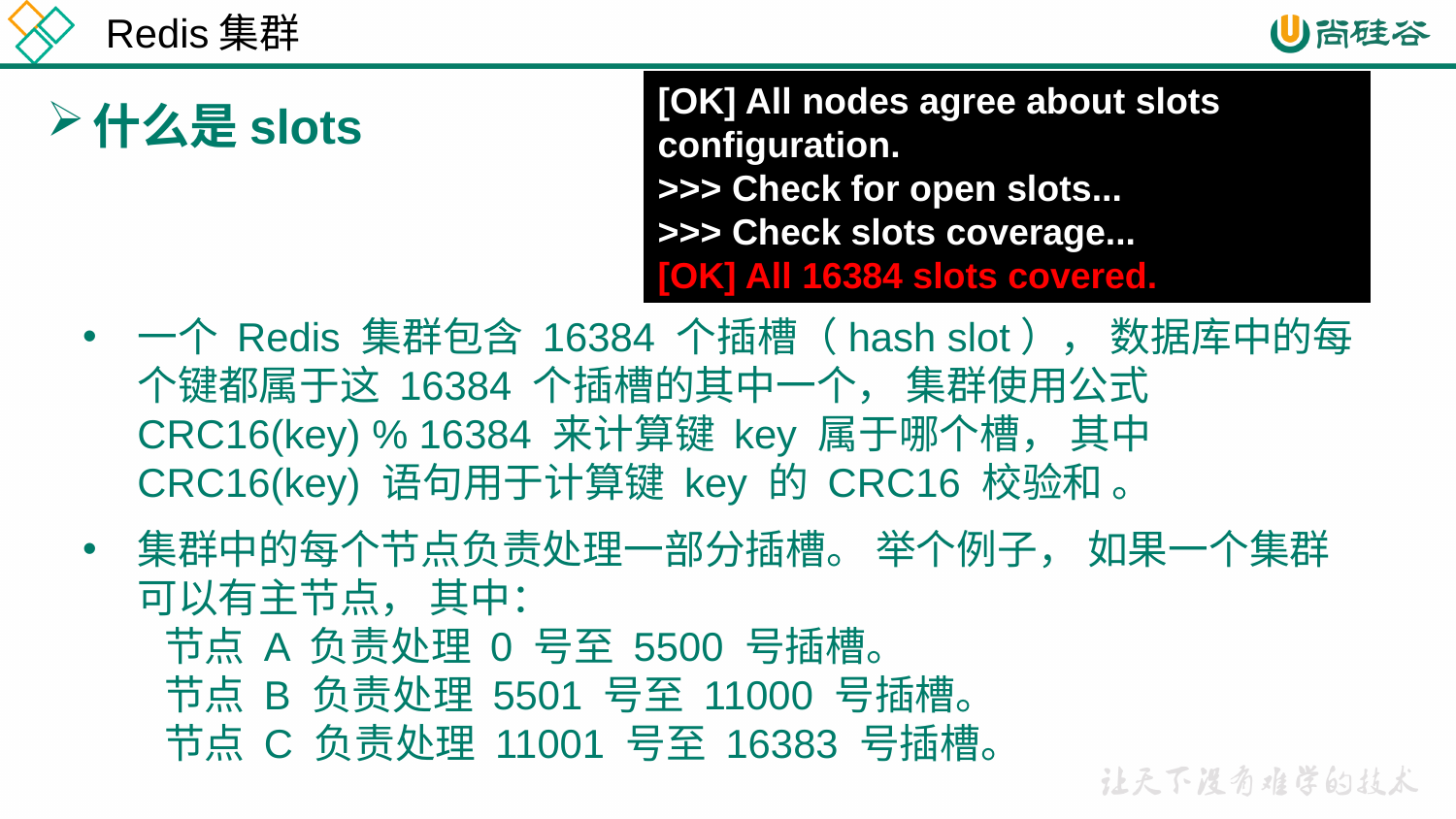

Redis集群
什么是slots
[OK] All nodes agree about slots configuration.
>>> Check for open slots...
>>> Check slots coverage...
[OK] All 16384 slots covered.
一个 Redis 集群包含 16384 个插槽（hash slot）， 数据库中的每个键都属于这 16384 个插槽的其中一个， 集群使用公式 CRC16(key) % 16384 来计算键 key 属于哪个槽， 其中 CRC16(key) 语句用于计算键 key 的 CRC16 校验和 。
集群中的每个节点负责处理一部分插槽。 举个例子， 如果一个集群可以有主节点， 其中：
        节点 A 负责处理 0 号至 5500 号插槽。
        节点 B 负责处理 5501 号至 11000 号插槽。
        节点 C 负责处理 11001 号至 16383 号插槽。